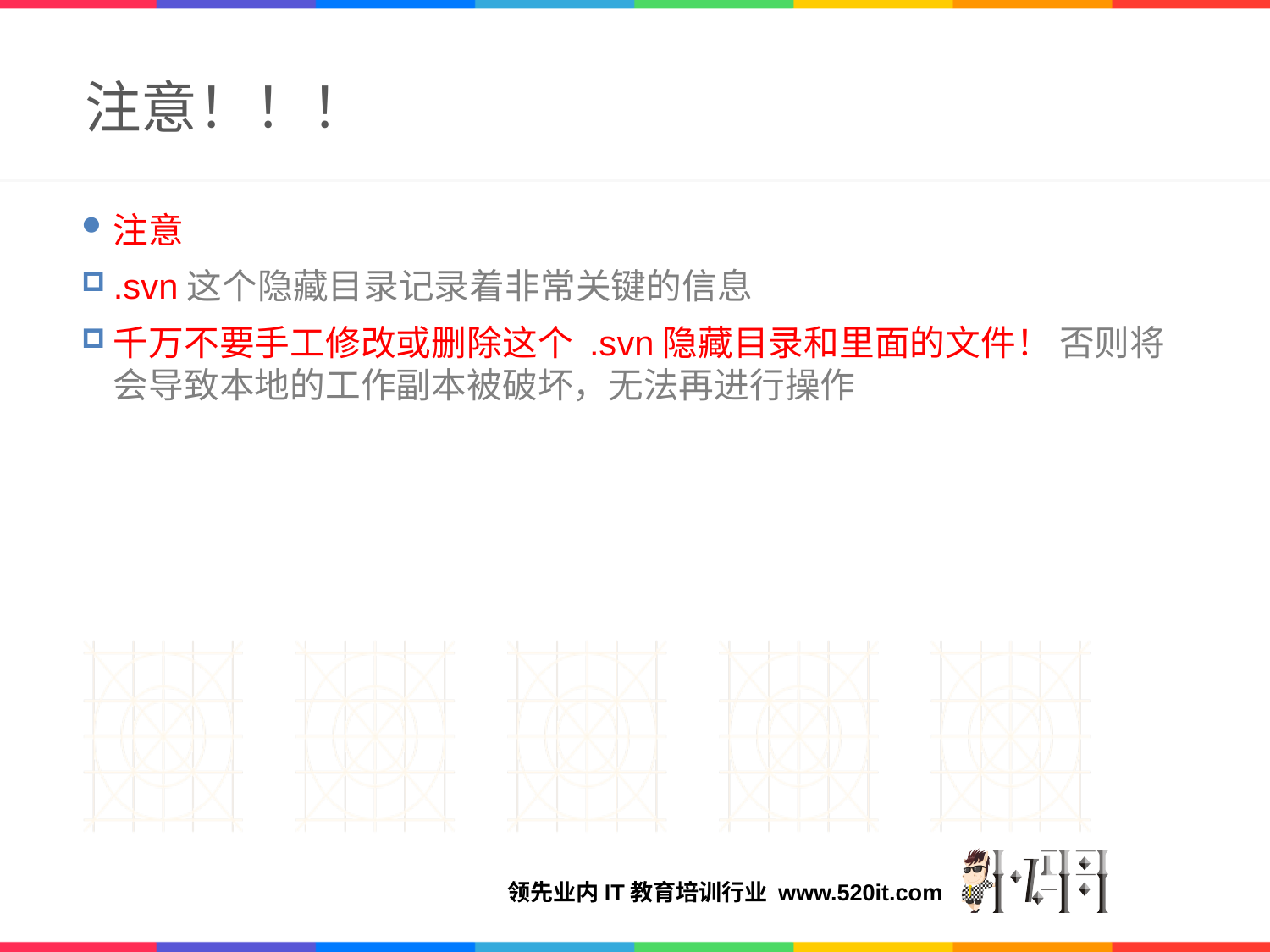

# 注意！！！
注意
.svn这个隐藏目录记录着非常关键的信息
千万不要手工修改或删除这个 .svn隐藏目录和里面的文件！ 否则将会导致本地的工作副本被破坏，无法再进行操作